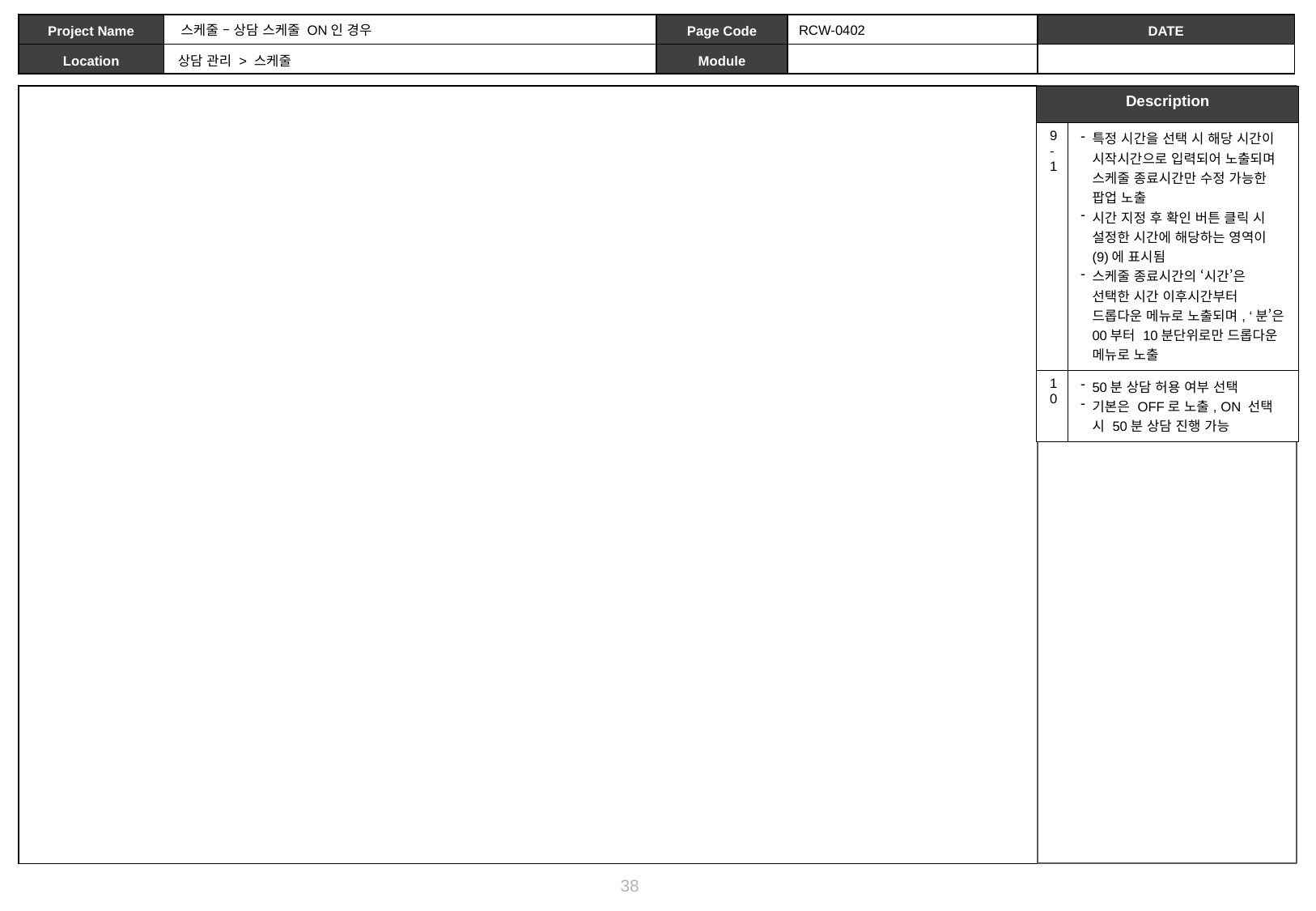

스케줄 – 상담 스케줄 ON인 경우
RCW-0402
상담 관리 > 스케줄
| Description |  |
| --- | --- |
| 9-1 | 특정 시간을 선택 시 해당 시간이 시작시간으로 입력되어 노출되며 스케줄 종료시간만 수정 가능한 팝업 노출 시간 지정 후 확인 버튼 클릭 시 설정한 시간에 해당하는 영역이 (9)에 표시됨 스케줄 종료시간의 ‘시간’은 선택한 시간 이후시간부터 드롭다운 메뉴로 노출되며, ‘분’은 00부터 10분단위로만 드롭다운 메뉴로 노출 |
| 10 | 50분 상담 허용 여부 선택 기본은 OFF로 노출, ON 선택 시 50분 상담 진행 가능 |
38